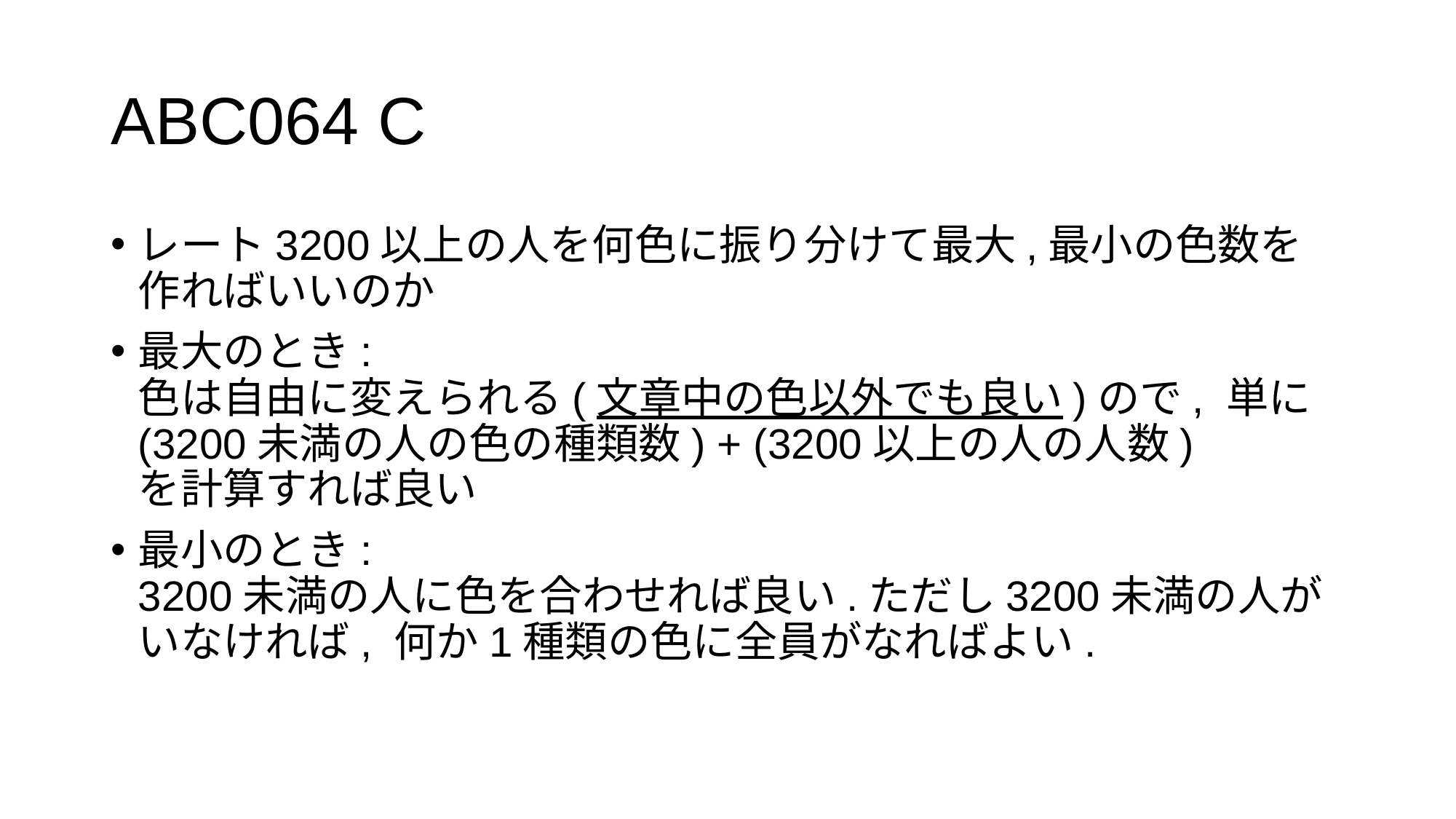

# ABC064 C
レート3200以上の人を何色に振り分けて最大,最小の色数を作ればいいのか
最大のとき:
色は自由に変えられる(文章中の色以外でも良い)ので, 単に
(3200未満の人の色の種類数) + (3200以上の人の人数)
を計算すれば良い
最小のとき:
3200未満の人に色を合わせれば良い.ただし3200未満の人がいなければ, 何か1種類の色に全員がなればよい.